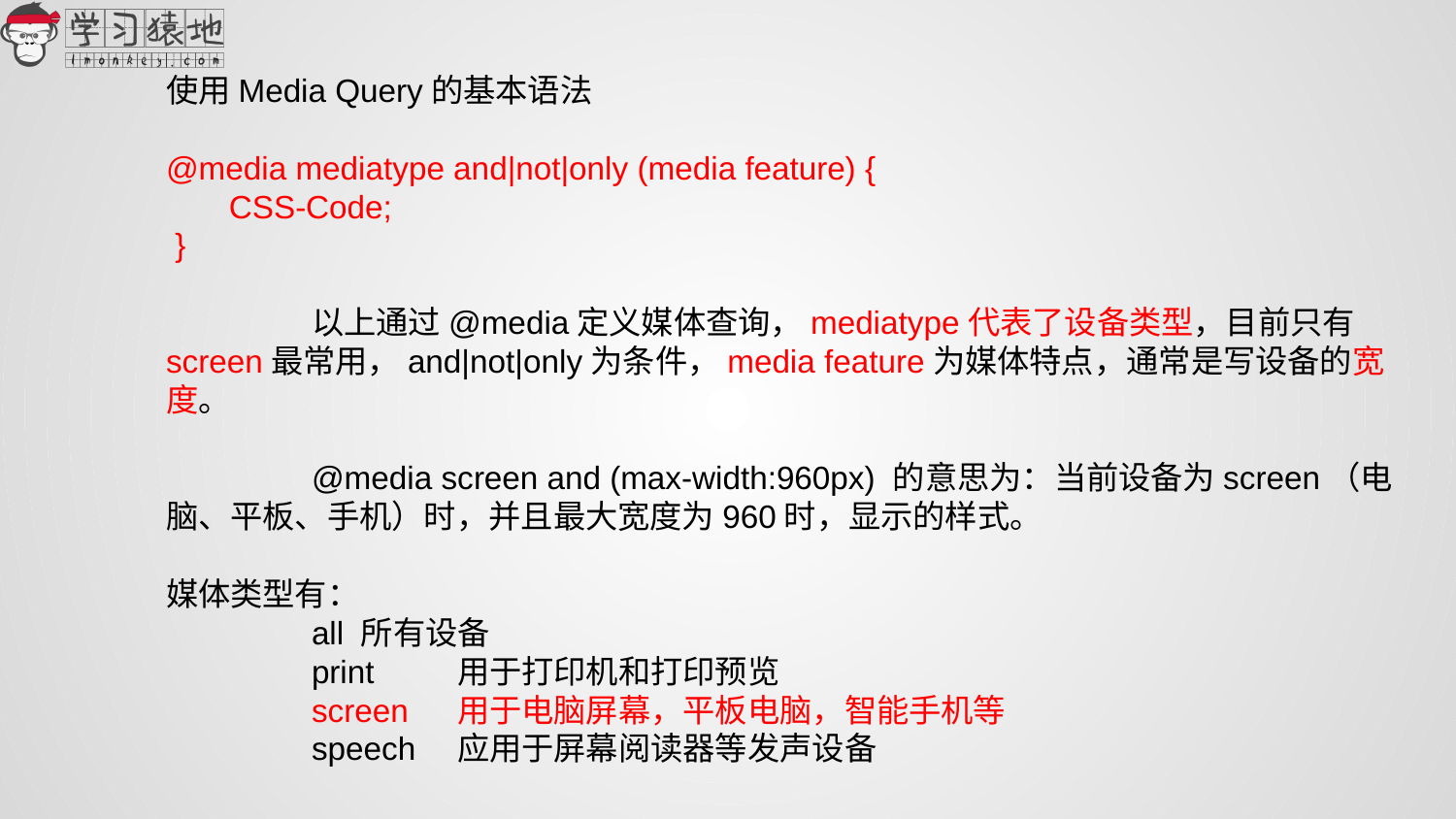

使用Media Query的基本语法

@media mediatype and|not|only (media feature) {
       CSS-Code;
 }

	以上通过@media定义媒体查询，mediatype代表了设备类型，目前只有screen最常用，and|not|only为条件，media feature为媒体特点，通常是写设备的宽度。

	@media screen and (max-width:960px) 的意思为：当前设备为screen（电脑、平板、手机）时，并且最大宽度为960时，显示的样式。

媒体类型有：
	all 所有设备
	print	用于打印机和打印预览
	screen	用于电脑屏幕，平板电脑，智能手机等
	speech	应用于屏幕阅读器等发声设备